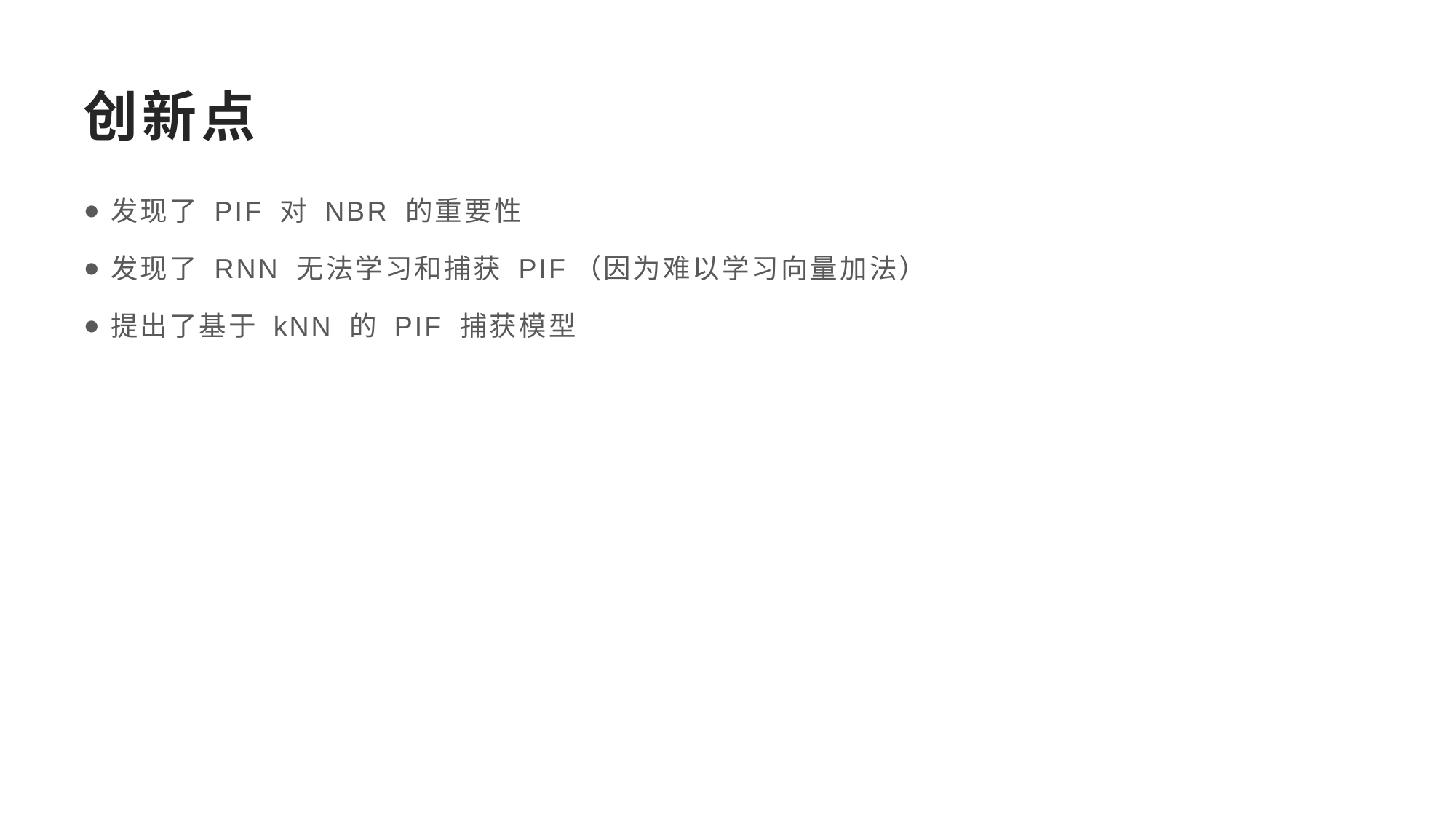

# 创新点
发现了 PIF 对 NBR 的重要性
发现了 RNN 无法学习和捕获 PIF（因为难以学习向量加法）
提出了基于 kNN 的 PIF 捕获模型